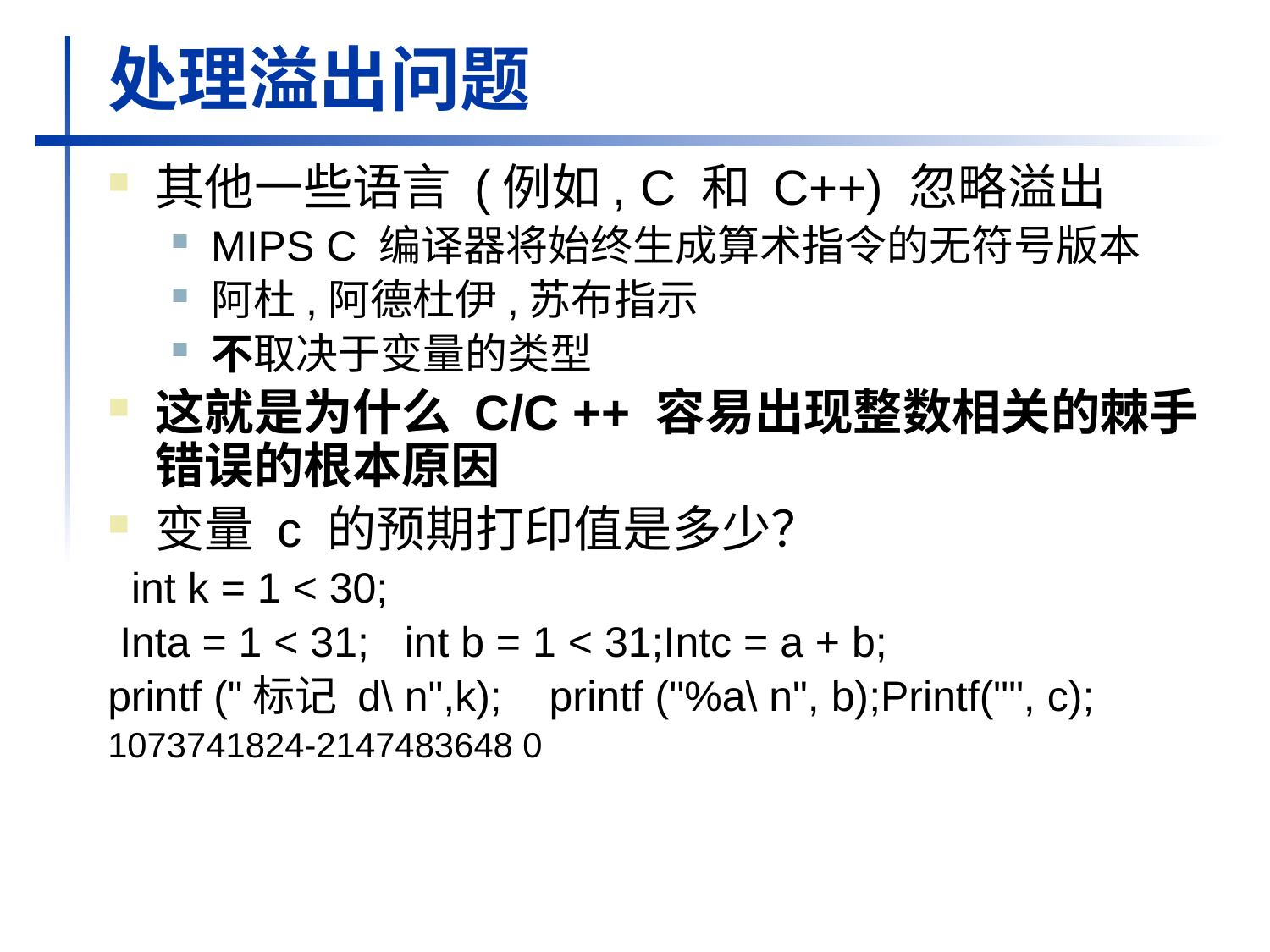

# 处理溢出问题
其他一些语言 (例如, C 和 C++) 忽略溢出
MIPS C 编译器将始终生成算术指令的无符号版本
阿杜,阿德杜伊,苏布指示
不取决于变量的类型
这就是为什么 C/C ++ 容易出现整数相关的棘手错误的根本原因
变量 c 的预期打印值是多少？
  int k = 1 < 30;
 Inta = 1 < 31;   int b = 1 < 31;Intc = a + b;
printf ("标记 d\ n",k);    printf ("%a\ n", b);Printf("", c);
1073741824-2147483648 0